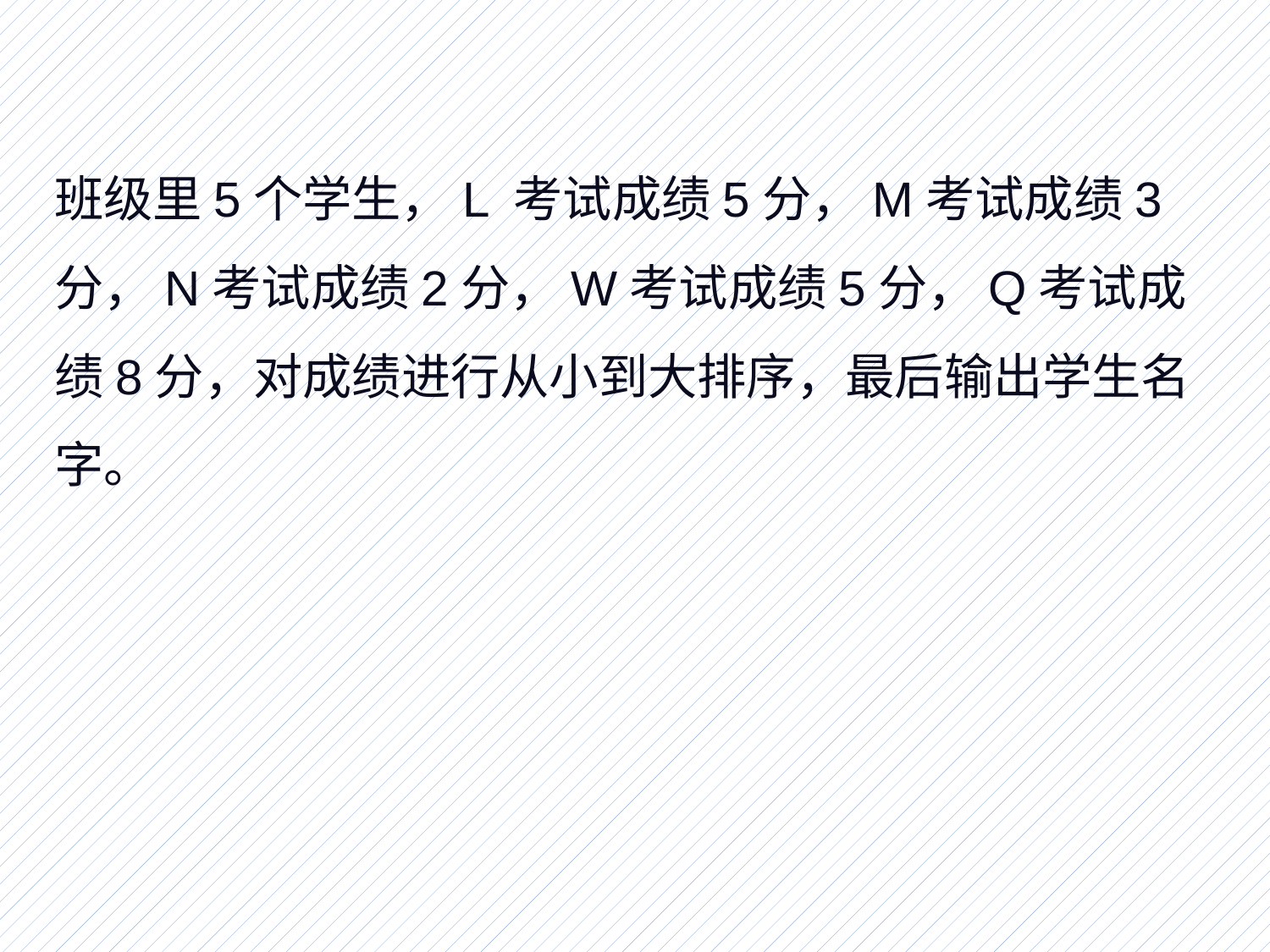

# 班级里5个学生，L 考试成绩5分，M考试成绩3分，N考试成绩2分，W考试成绩5分，Q考试成绩8分，对成绩进行从小到大排序，最后输出学生名字。